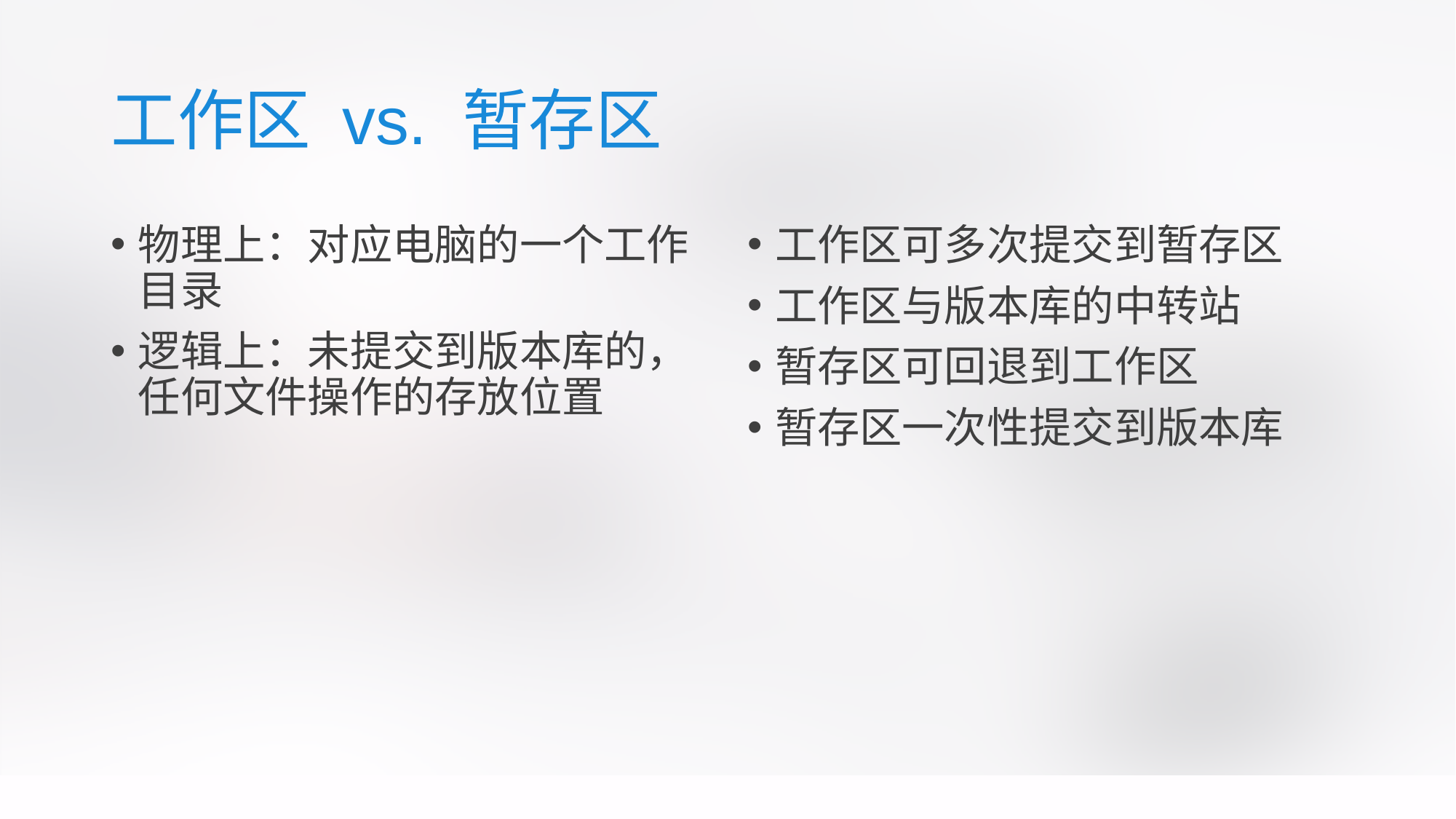

# 工作区 vs. 暂存区
物理上：对应电脑的一个工作目录
逻辑上：未提交到版本库的，任何文件操作的存放位置

工作区可多次提交到暂存区
工作区与版本库的中转站
暂存区可回退到工作区
暂存区一次性提交到版本库